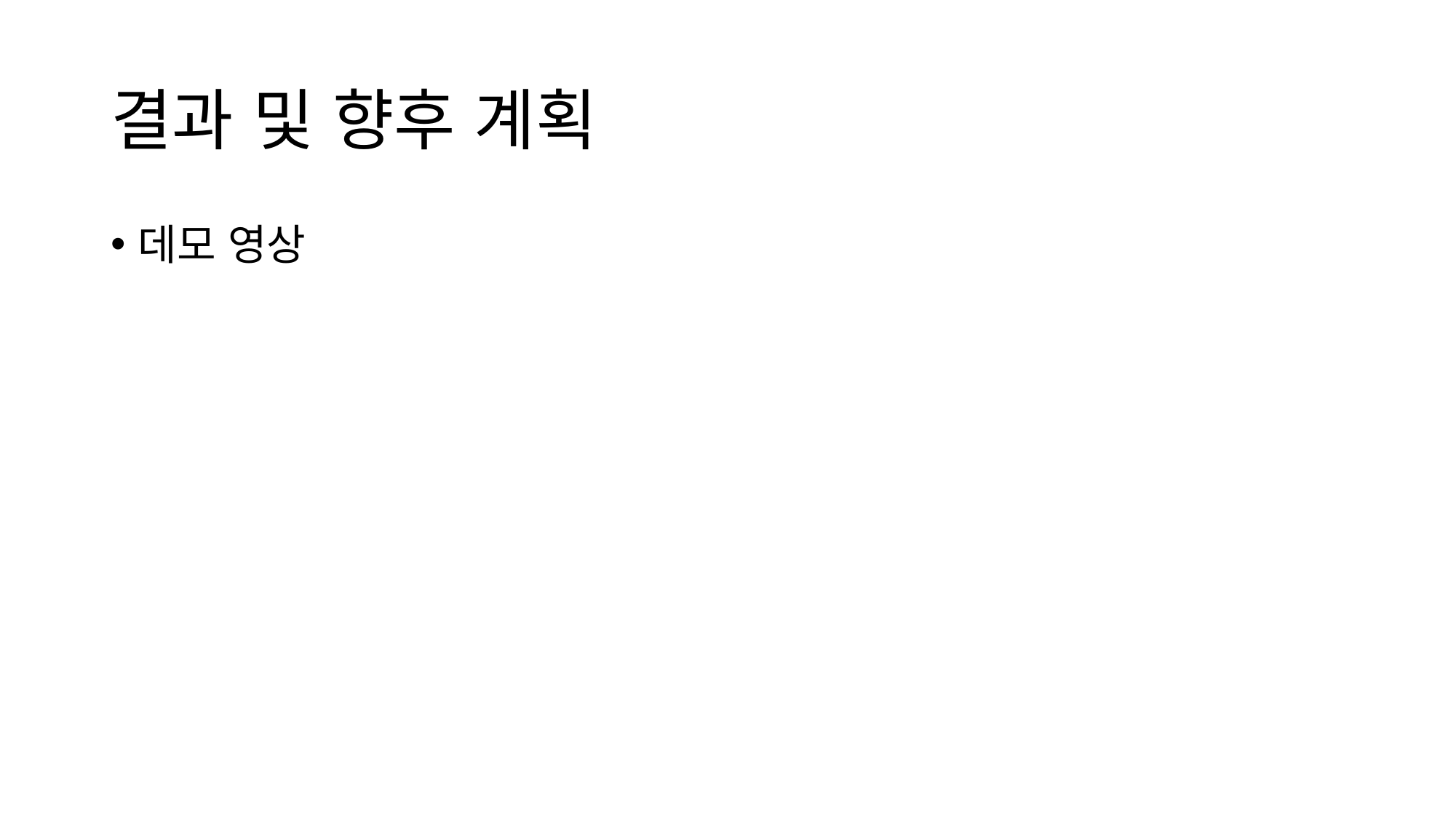

# 결과 및 향후 계획
데모 영상